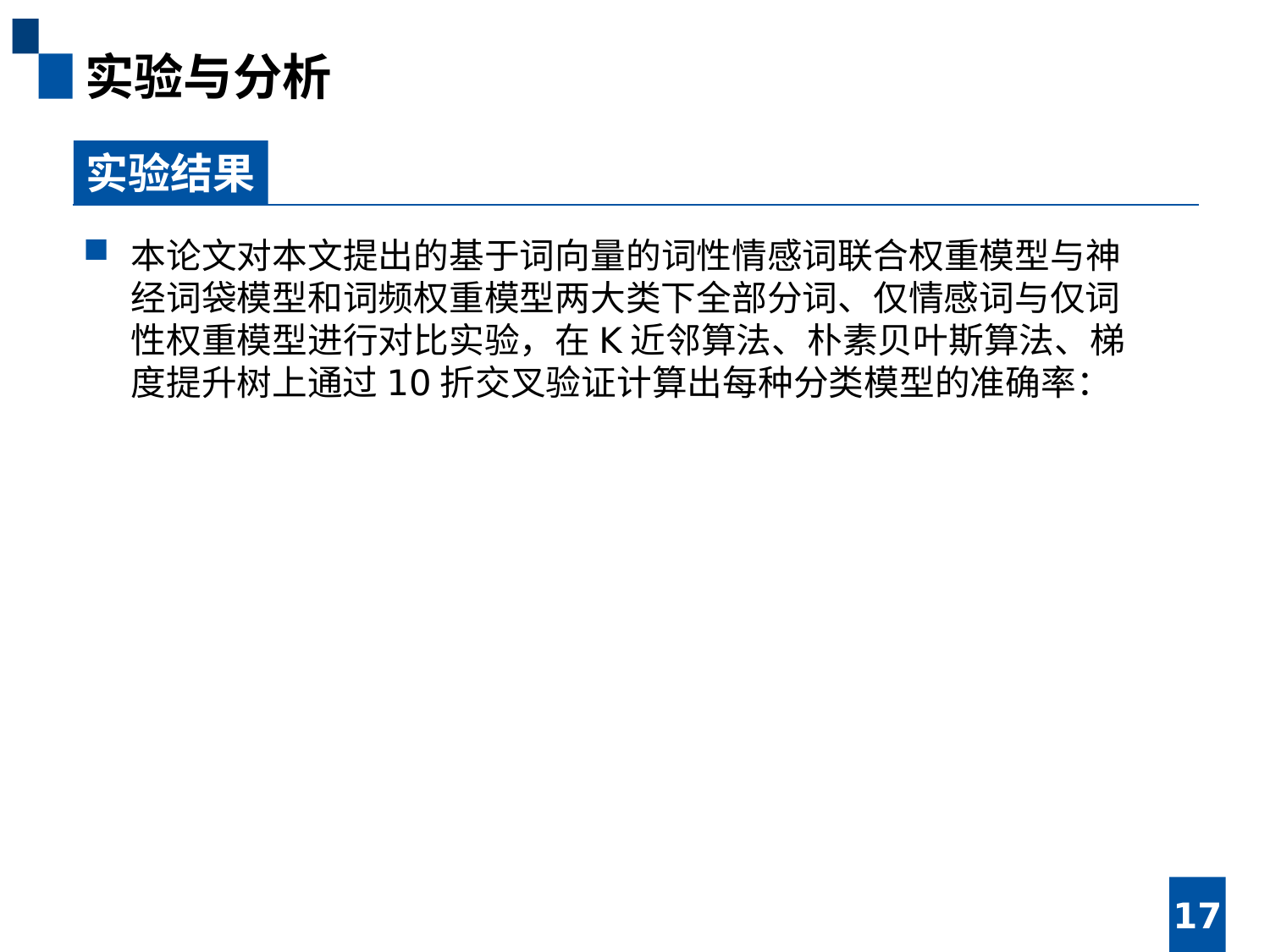

实验与分析
实验结果
本论文对本文提出的基于词向量的词性情感词联合权重模型与神经词袋模型和词频权重模型两大类下全部分词、仅情感词与仅词性权重模型进行对比实验，在K近邻算法、朴素贝叶斯算法、梯度提升树上通过10折交叉验证计算出每种分类模型的准确率：
17